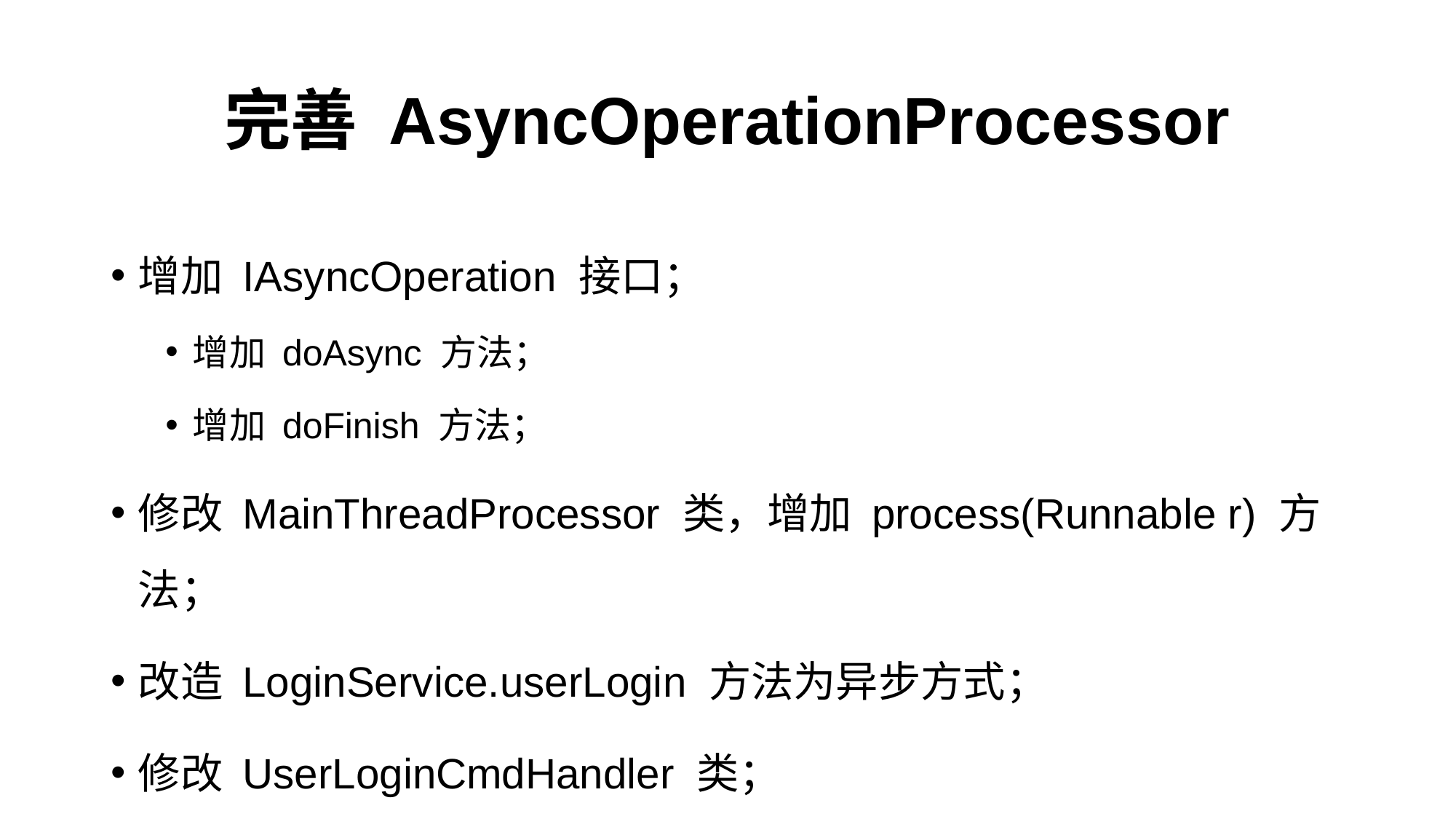

# 完善 AsyncOperationProcessor
增加 IAsyncOperation 接口；
增加 doAsync 方法；
增加 doFinish 方法；
修改 MainThreadProcessor 类，增加 process(Runnable r) 方法；
改造 LoginService.userLogin 方法为异步方式；
修改 UserLoginCmdHandler 类；